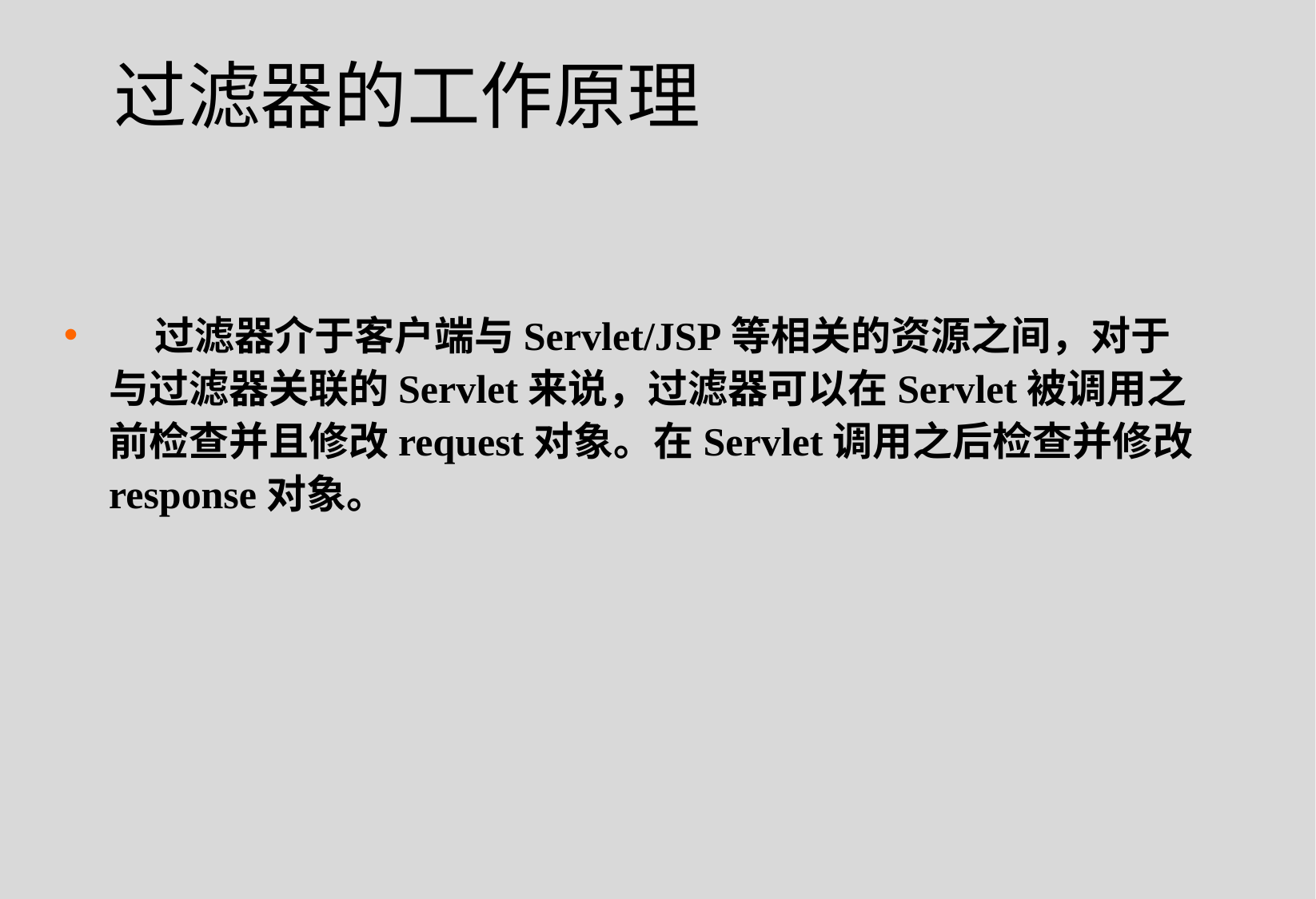

# 过滤器的工作原理

    过滤器介于客户端与Servlet/JSP等相关的资源之间，对于与过滤器关联的Servlet来说，过滤器可以在Servlet被调用之前检查并且修改request对象。在Servlet调用之后检查并修改response对象。